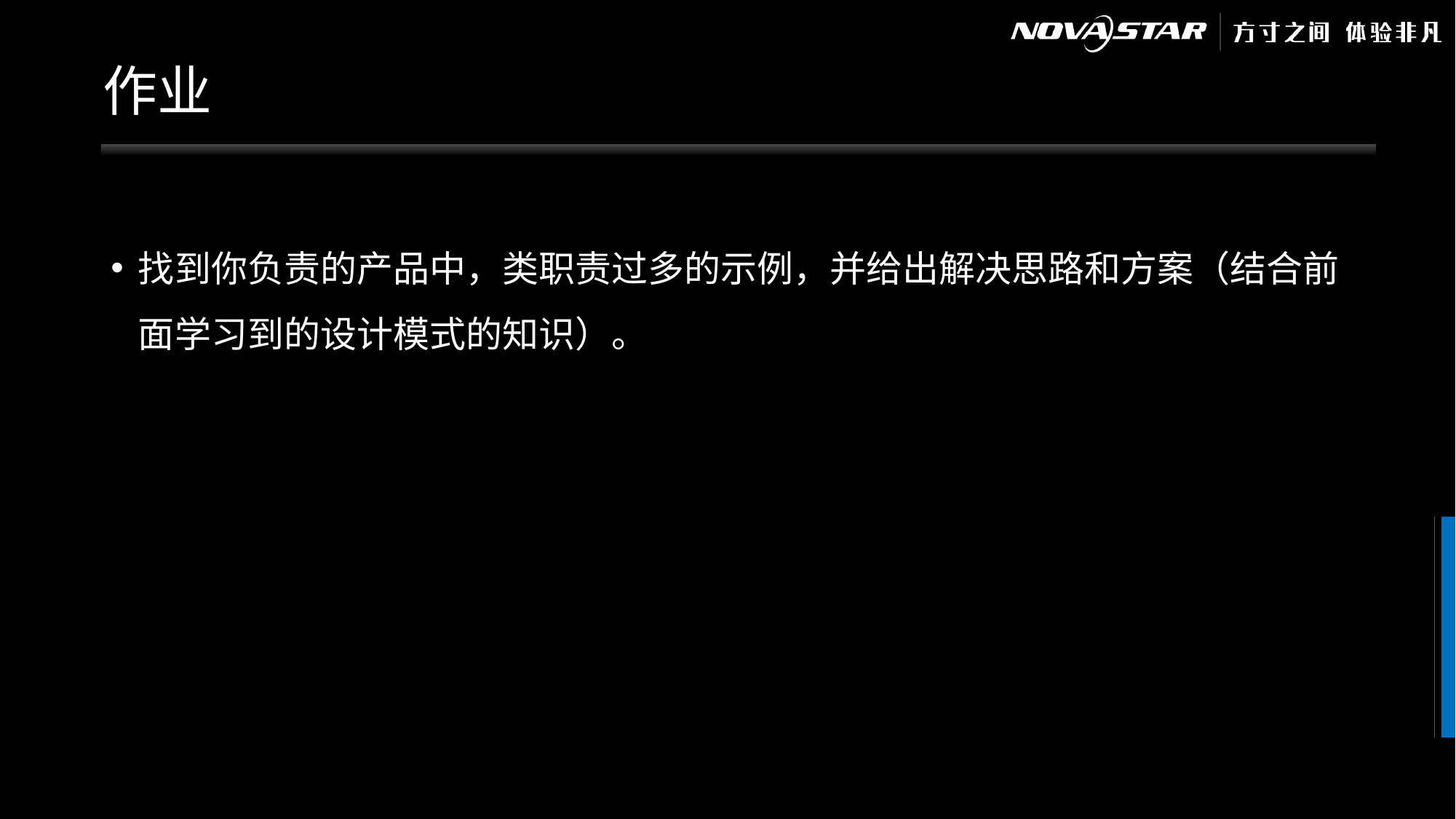

# 作业

找到你负责的产品中，类职责过多的示例，并给出解决思路和方案（结合前面学习到的设计模式的知识）。